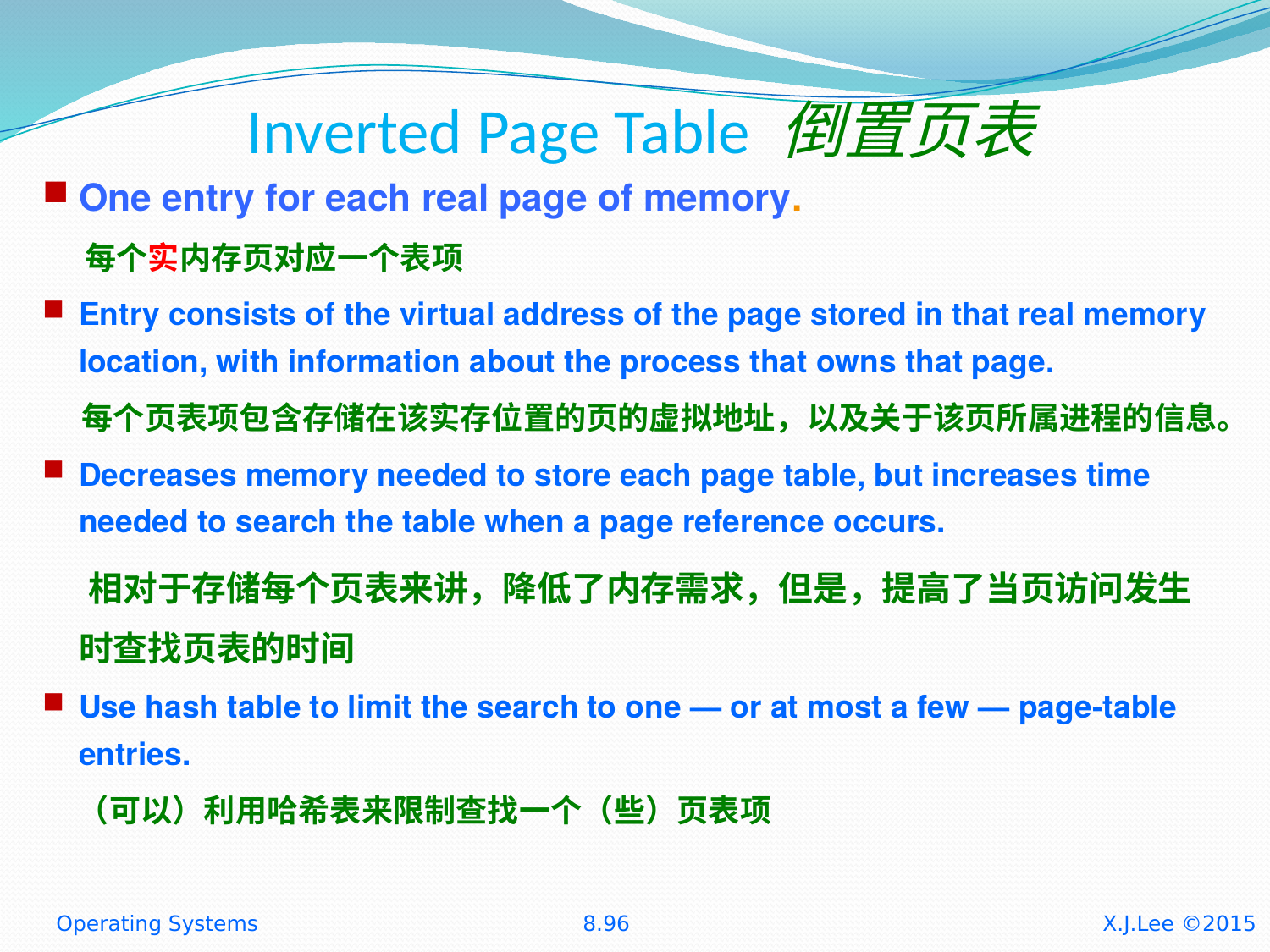

# Inverted Page Table 倒置页表
One entry for each real page of memory.
     每个实内存页对应一个表项
Entry consists of the virtual address of the page stored in that real memory location, with information about the process that owns that page.
      每个页表项包含存储在该实存位置的页的虚拟地址，以及关于该页所属进程的信息。
Decreases memory needed to store each page table, but increases time needed to search the table when a page reference occurs.
     相对于存储每个页表来讲，降低了内存需求，但是，提高了当页访问发生时查找页表的时间
Use hash table to limit the search to one — or at most a few — page-table entries.
    （可以）利用哈希表来限制查找一个（些）页表项
Operating Systems
8.96
X.J.Lee ©2015